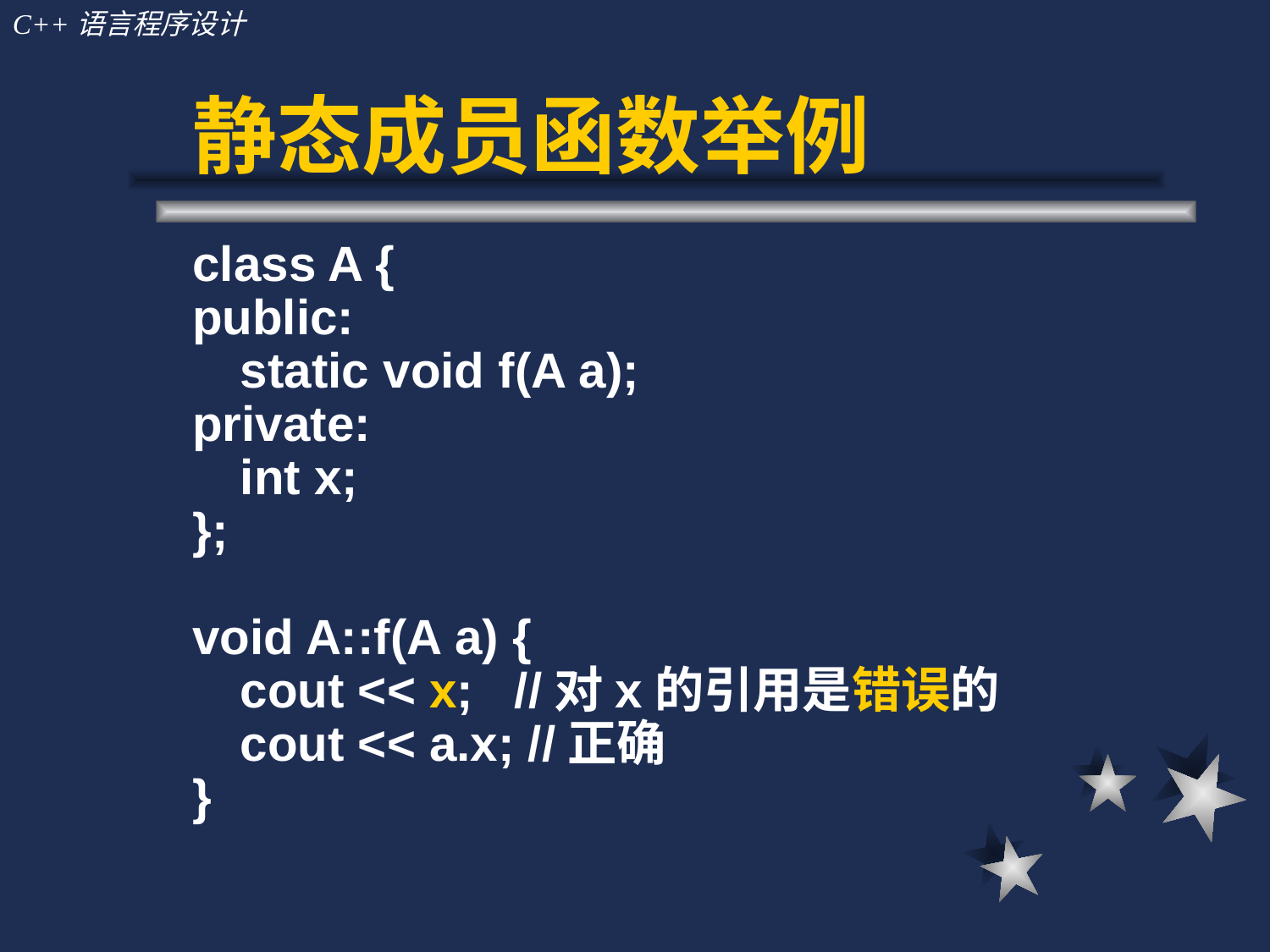

# 静态成员函数举例
class A {
public:
	static void f(A a);
private:
	int x;
};

void A::f(A a) {
	cout << x;   //对x的引用是错误的
	cout << a.x; //正确
}
107